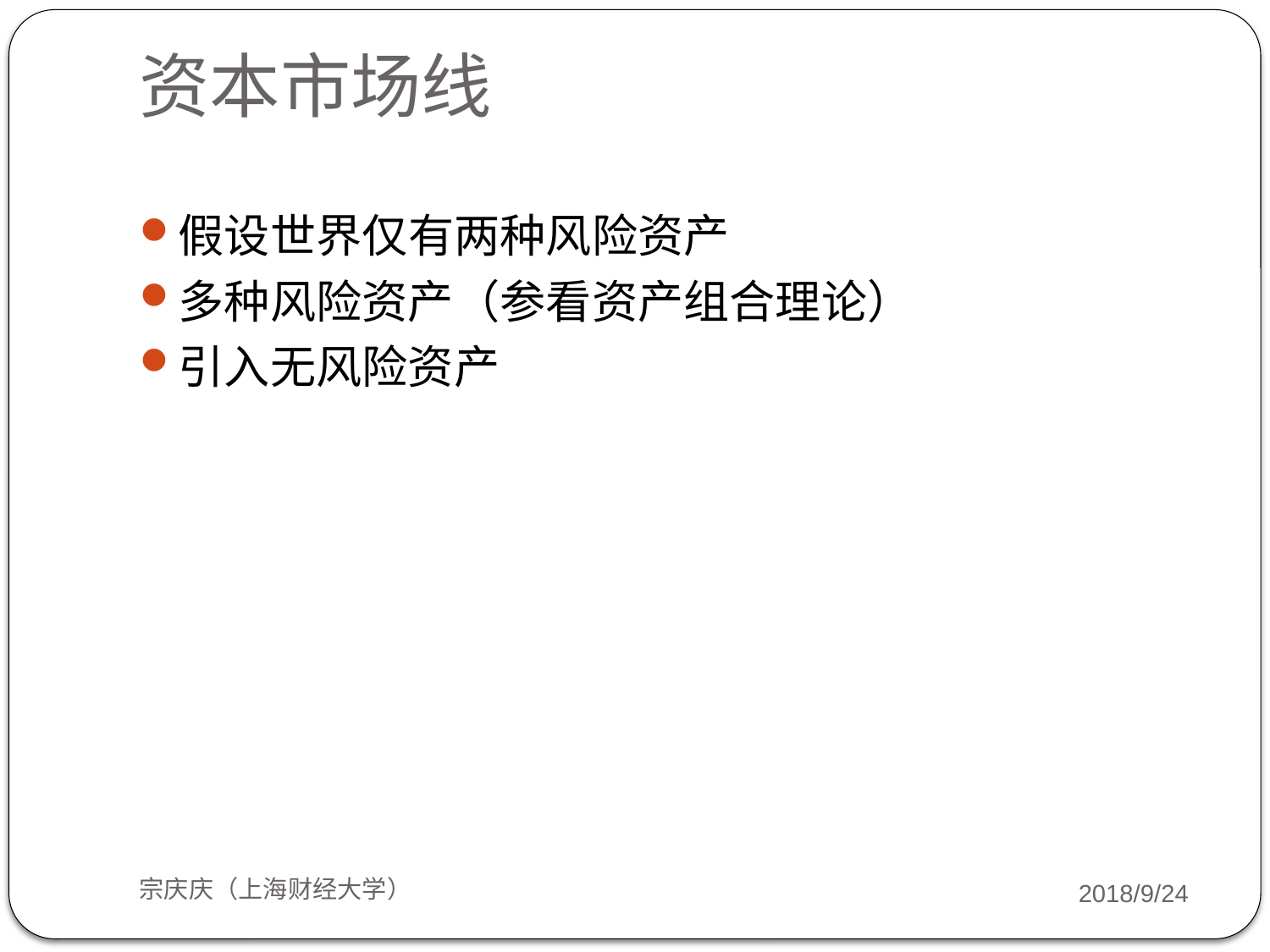

# 资本市场线
假设世界仅有两种风险资产
多种风险资产（参看资产组合理论）
引入无风险资产
宗庆庆（上海财经大学）
2018/9/24